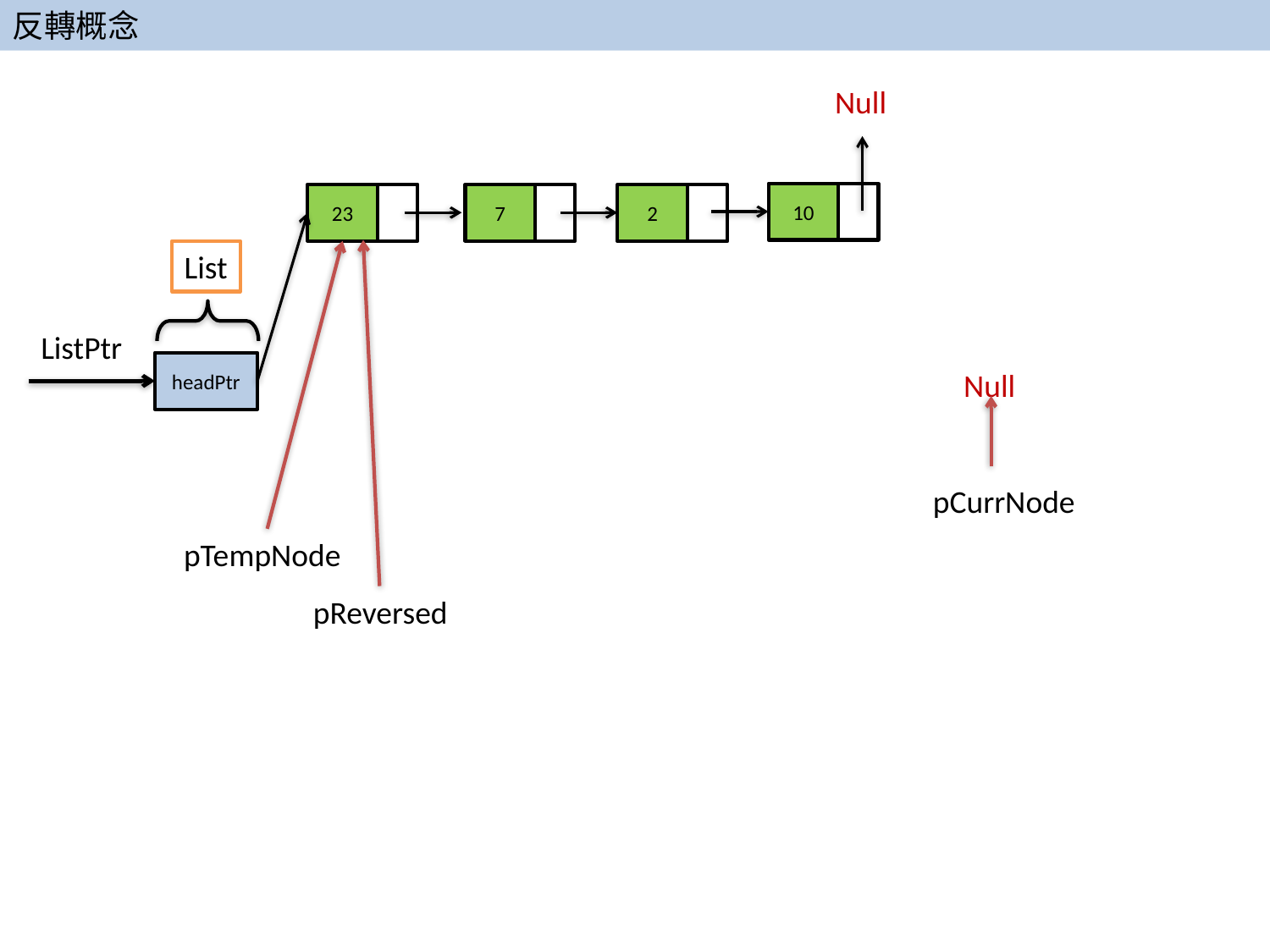

反轉概念
Null
10

7
23

2
List

ListPtr
headPtr
Null
pCurrNode
pTempNode
pReversed